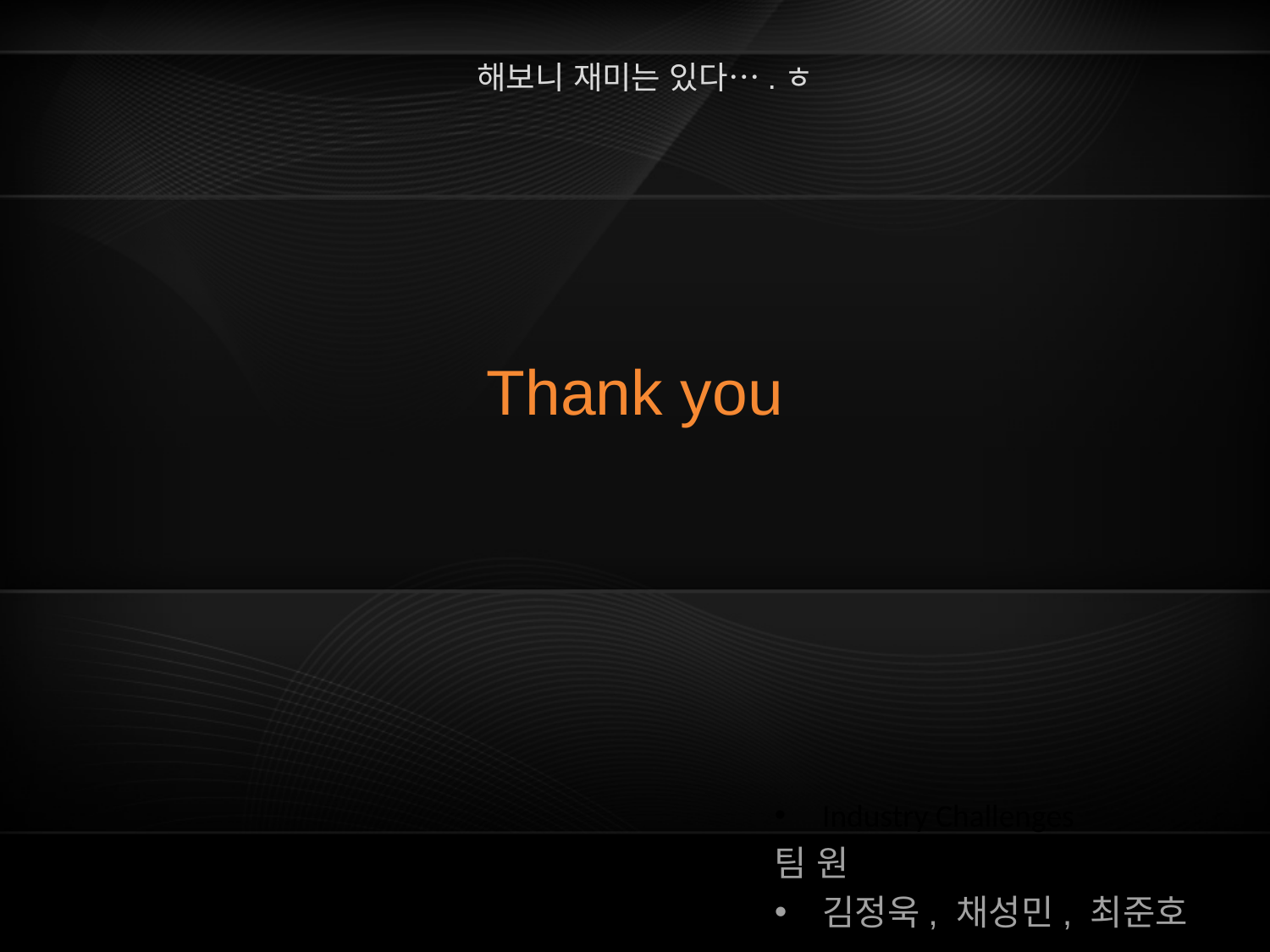

해보니 재미는 있다….ㅎ
# Thank you
Industry Challenges
팀 원
김정욱, 채성민, 최준호